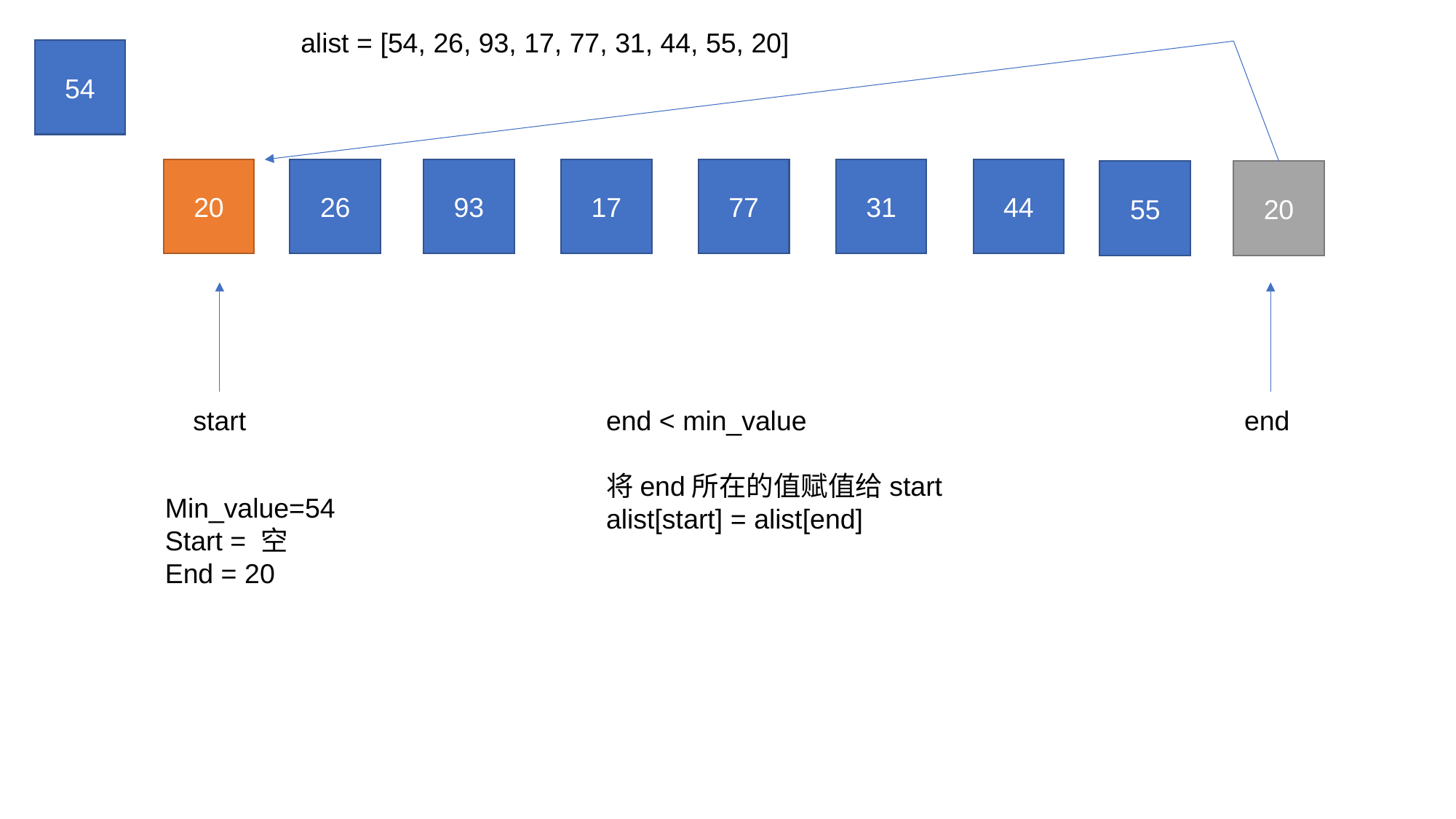

alist = [54, 26, 93, 17, 77, 31, 44, 55, 20]
54
20
31
44
26
93
17
77
55
20
start
end
end < min_value

将end所在的值赋值给start
alist[start] = alist[end]
Min_value=54
Start = 空
End = 20